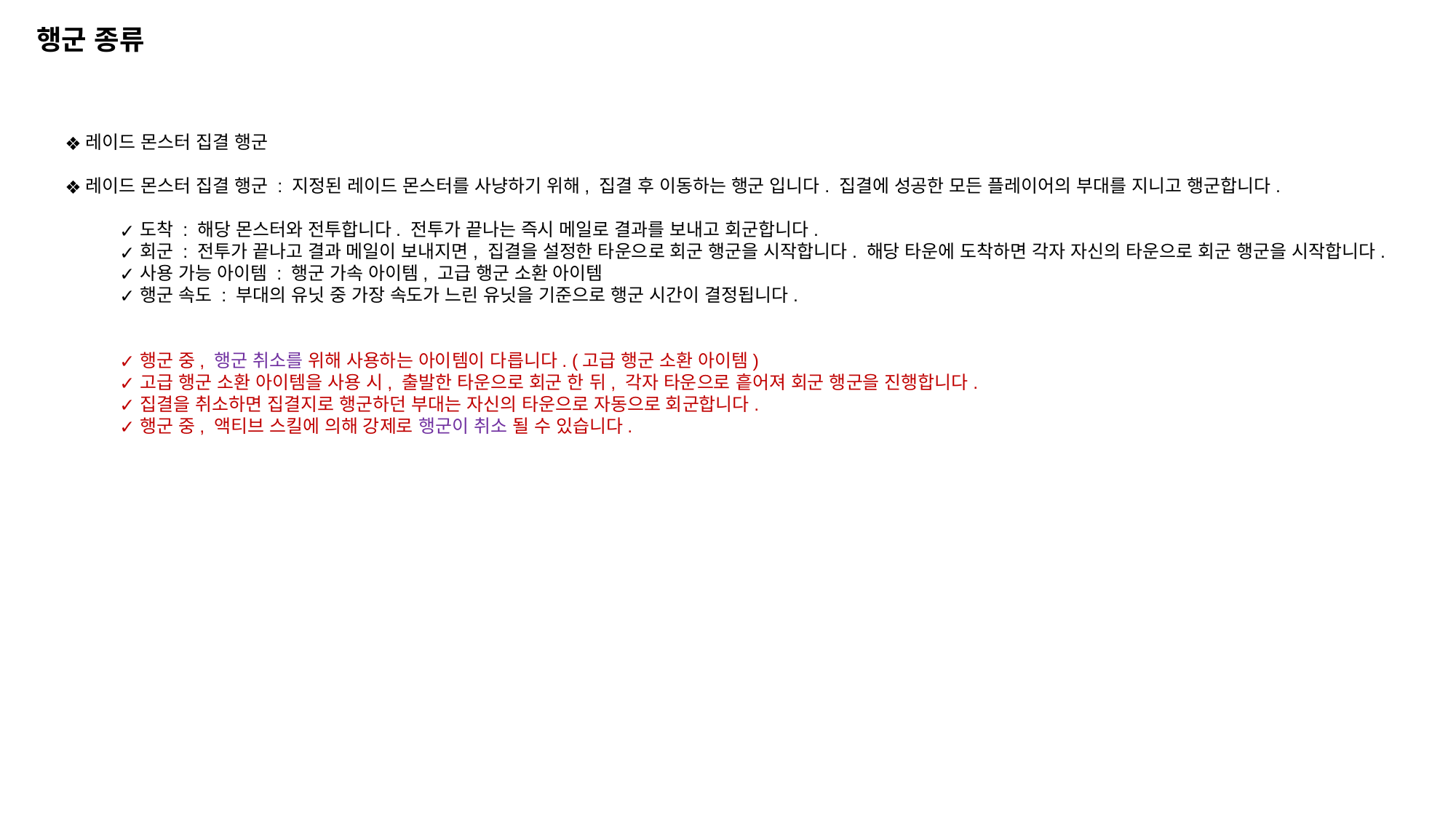

행군 종류
레이드 몬스터 집결 행군

레이드 몬스터 집결 행군 : 지정된 레이드 몬스터를 사냥하기 위해, 집결 후 이동하는 행군 입니다. 집결에 성공한 모든 플레이어의 부대를 지니고 행군합니다.

도착 : 해당 몬스터와 전투합니다. 전투가 끝나는 즉시 메일로 결과를 보내고 회군합니다.
회군 : 전투가 끝나고 결과 메일이 보내지면, 집결을 설정한 타운으로 회군 행군을 시작합니다. 해당 타운에 도착하면 각자 자신의 타운으로 회군 행군을 시작합니다.
사용 가능 아이템 : 행군 가속 아이템, 고급 행군 소환 아이템
행군 속도 : 부대의 유닛 중 가장 속도가 느린 유닛을 기준으로 행군 시간이 결정됩니다.

행군 중, 행군 취소를 위해 사용하는 아이템이 다릅니다. (고급 행군 소환 아이템)
고급 행군 소환 아이템을 사용 시, 출발한 타운으로 회군 한 뒤, 각자 타운으로 흩어져 회군 행군을 진행합니다.
집결을 취소하면 집결지로 행군하던 부대는 자신의 타운으로 자동으로 회군합니다.
행군 중, 액티브 스킬에 의해 강제로 행군이 취소 될 수 있습니다.